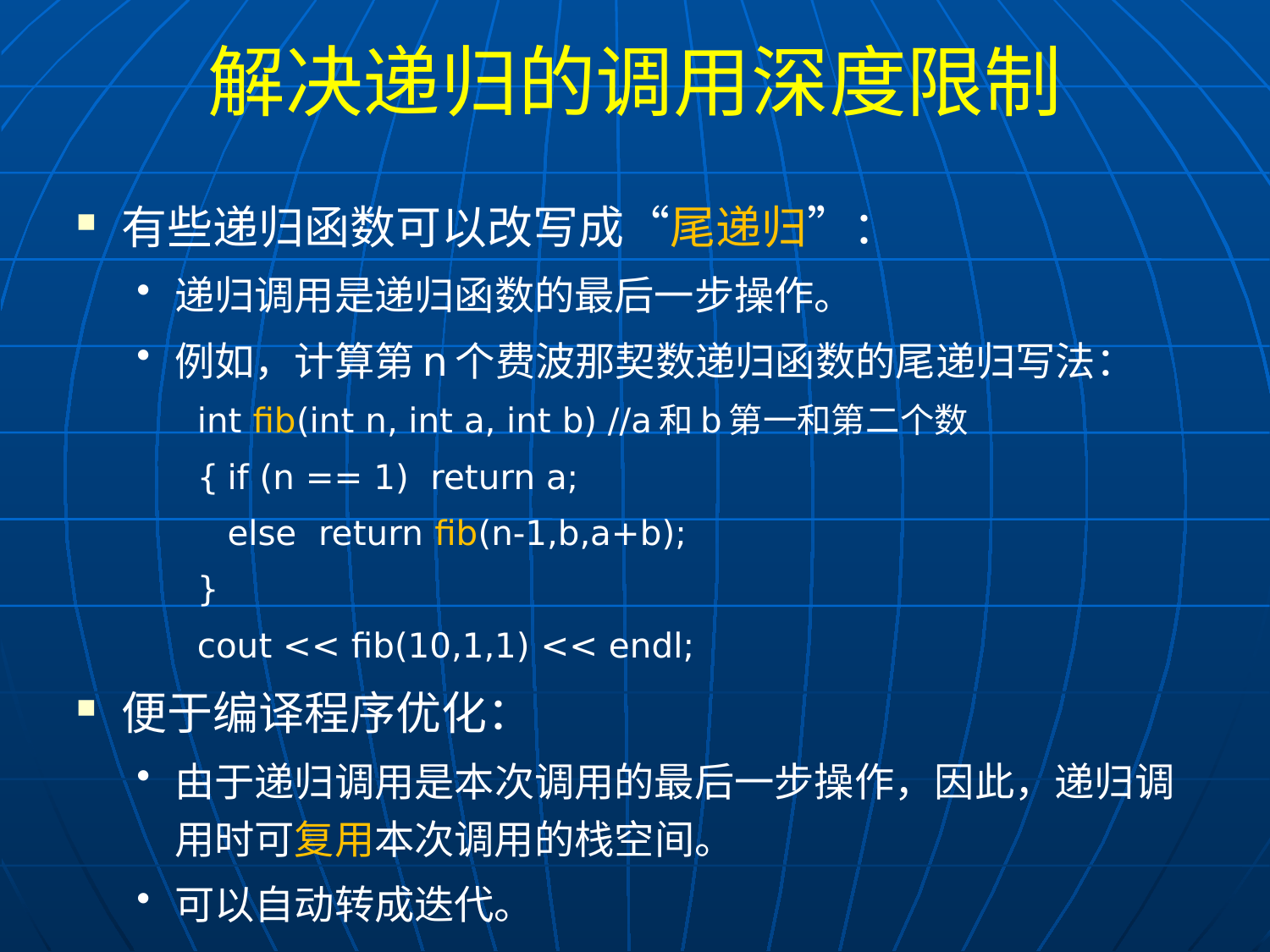

# 解决递归的调用深度限制
有些递归函数可以改写成“尾递归”：
递归调用是递归函数的最后一步操作。
例如，计算第n个费波那契数递归函数的尾递归写法：
int fib(int n, int a, int b) //a和b第一和第二个数
{	if (n == 1)  return a;
	else  return fib(n-1,b,a+b);
}
cout << fib(10,1,1) << endl;
便于编译程序优化：
由于递归调用是本次调用的最后一步操作，因此，递归调用时可复用本次调用的栈空间。
可以自动转成迭代。